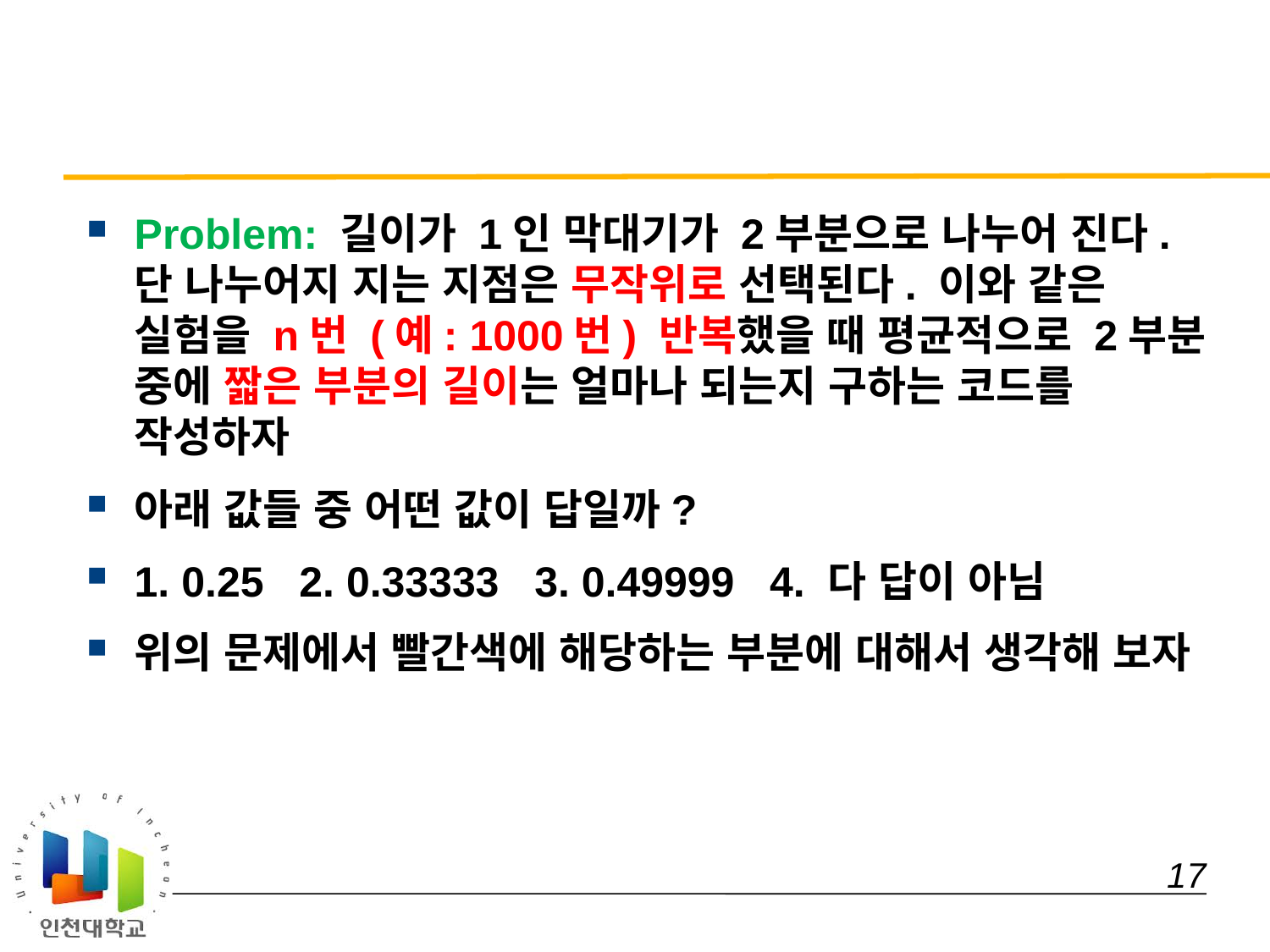

#
Problem: 길이가 1인 막대기가 2부분으로 나누어 진다. 단 나누어지 지는 지점은 무작위로 선택된다. 이와 같은 실험을 n번 (예: 1000번) 반복했을 때 평균적으로 2부분 중에 짧은 부분의 길이는 얼마나 되는지 구하는 코드를 작성하자
아래 값들 중 어떤 값이 답일까?
1. 0.25   2. 0.33333   3. 0.49999   4. 다 답이 아님
위의 문제에서 빨간색에 해당하는 부분에 대해서 생각해 보자
 17